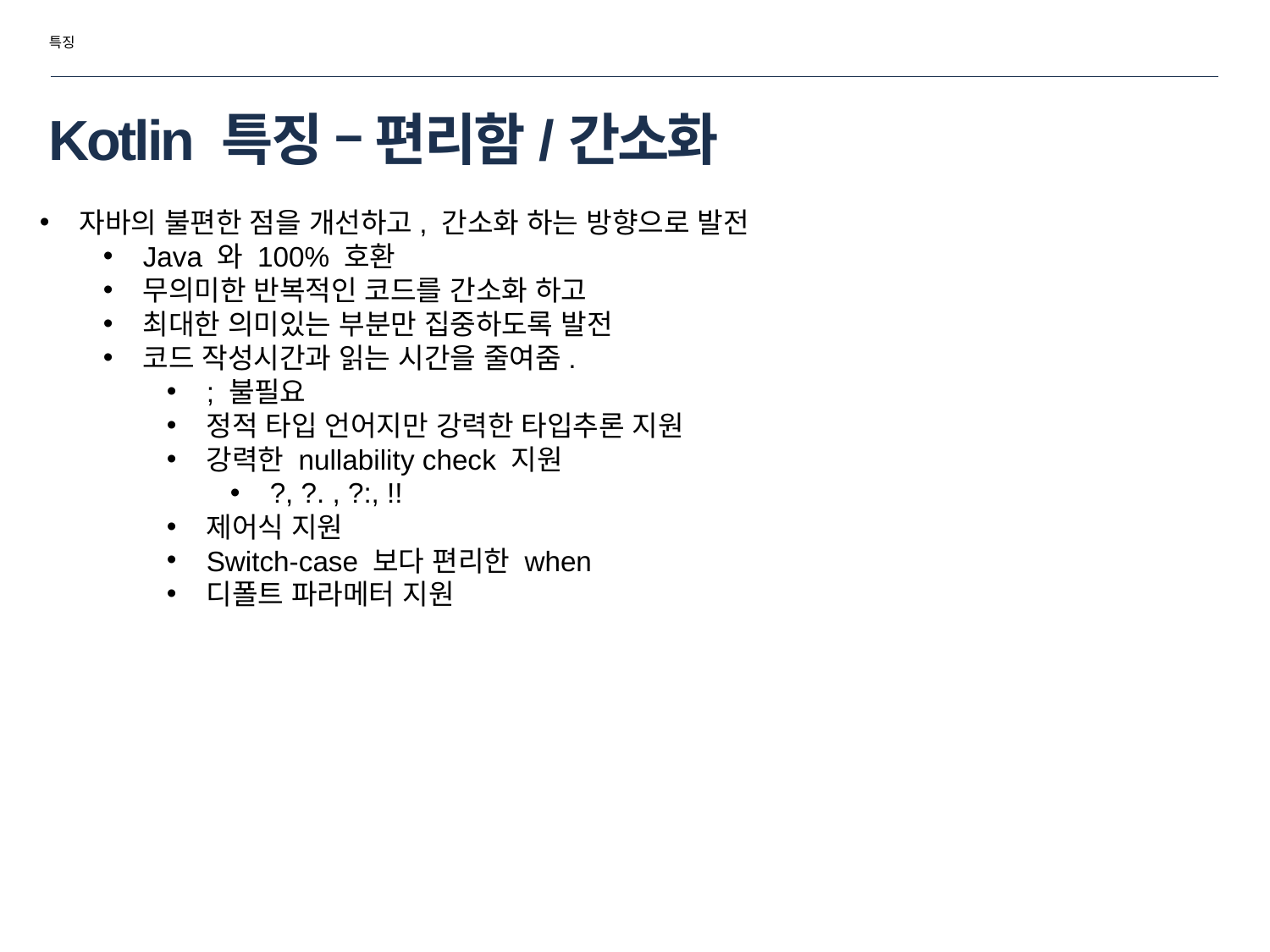

특징
# Kotlin 특징 – 편리함/간소화
자바의 불편한 점을 개선하고, 간소화 하는 방향으로 발전
Java 와 100% 호환
무의미한 반복적인 코드를 간소화 하고
최대한 의미있는 부분만 집중하도록 발전
코드 작성시간과 읽는 시간을 줄여줌.
; 불필요
정적 타입 언어지만 강력한 타입추론 지원
강력한 nullability check 지원
?, ?. , ?:, !!
제어식 지원
Switch-case 보다 편리한 when
디폴트 파라메터 지원